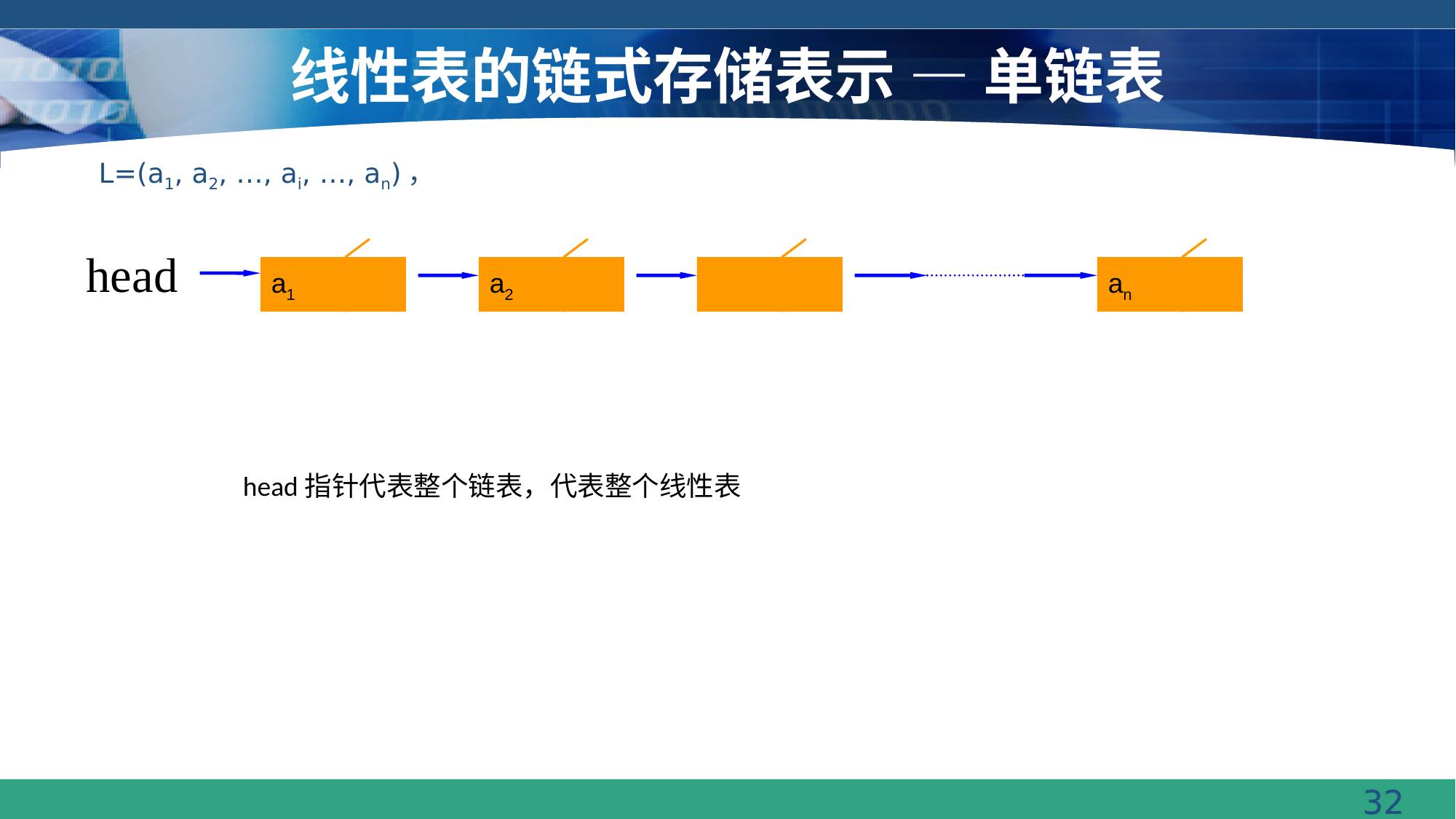

# 线性表的链式存储表示 — 单链表
L=(a1, a2, …, ai, …, an)，
head

a1

a2

an

head指针代表整个链表，代表整个线性表